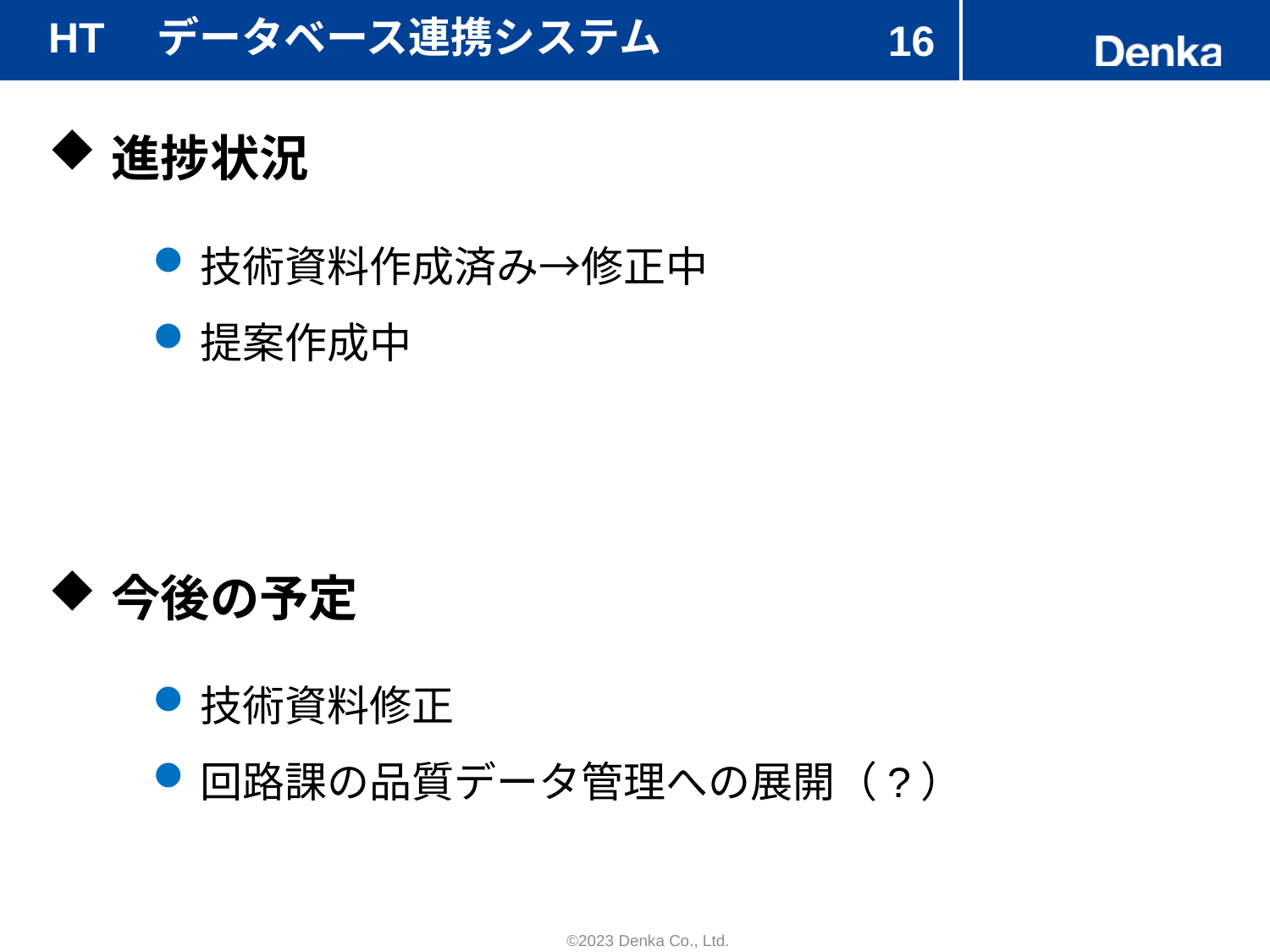

# HT　データベース連携システム
16
進捗状況
技術資料作成済み→修正中
提案作成中
今後の予定
技術資料修正
回路課の品質データ管理への展開（?）